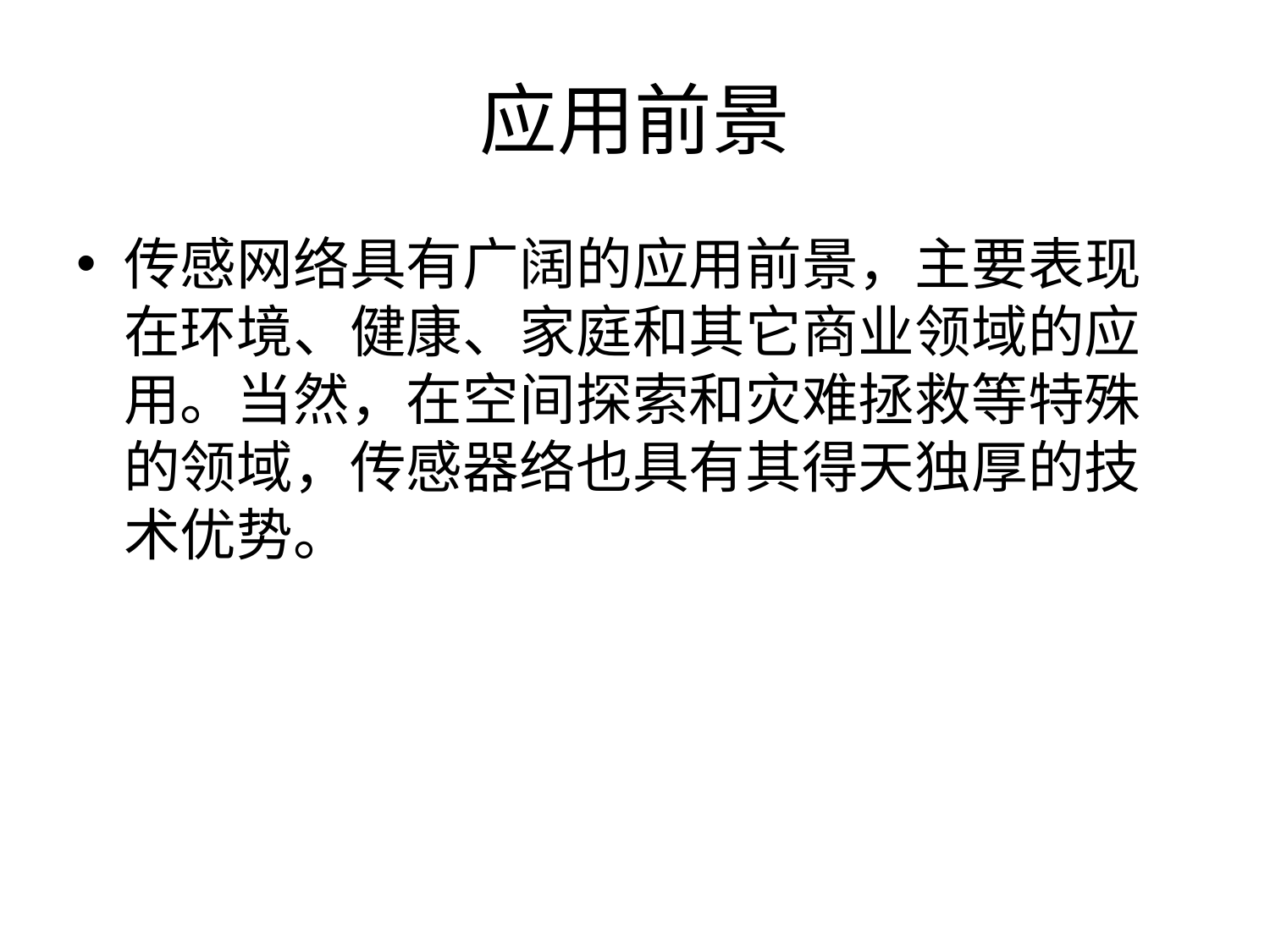

# 应用前景
传感网络具有广阔的应用前景，主要表现在环境、健康、家庭和其它商业领域的应用。当然，在空间探索和灾难拯救等特殊的领域，传感器络也具有其得天独厚的技术优势。